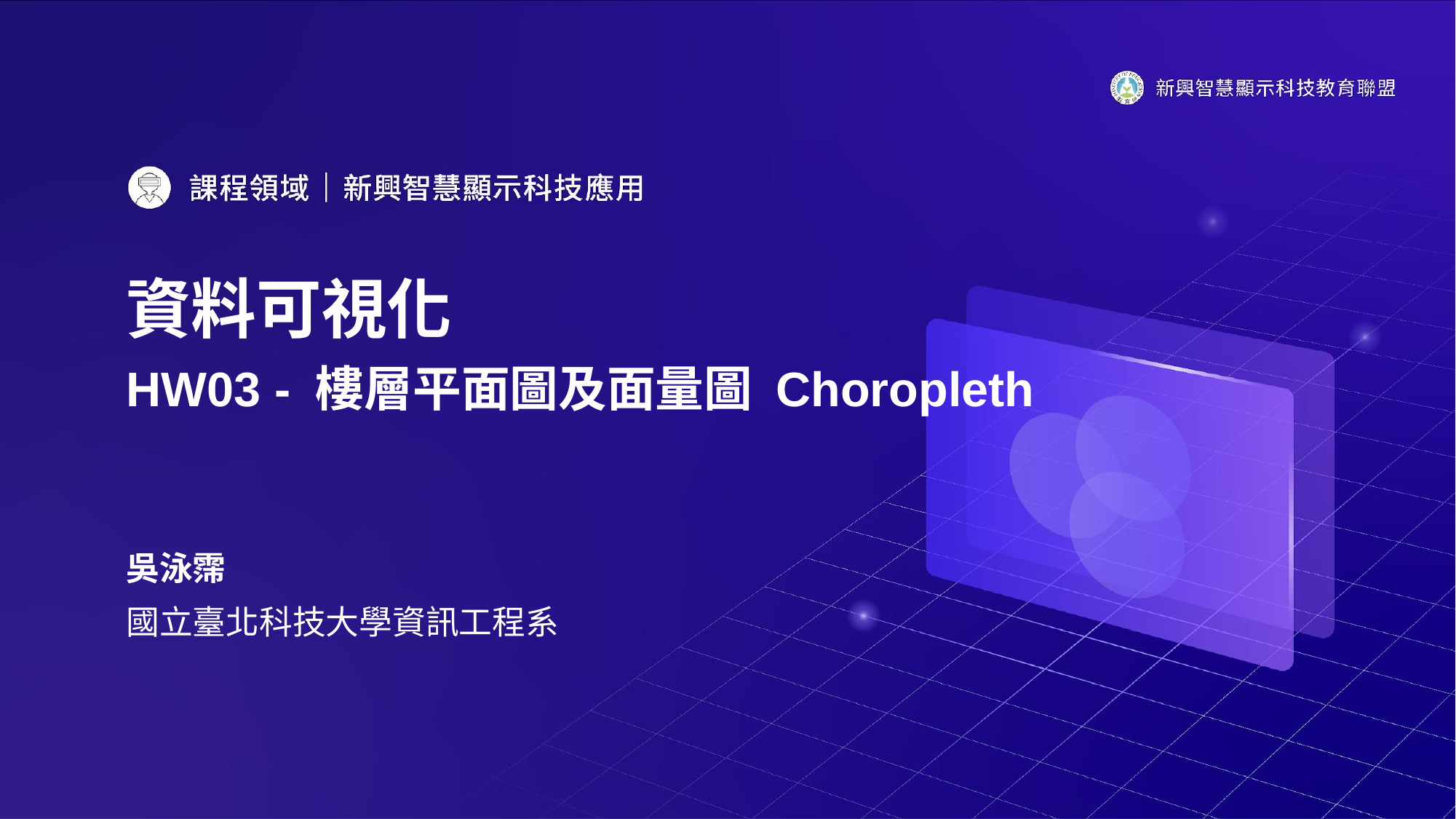

# 資料可視化
HW03 - 樓層平面圖及面量圖 Choropleth
吳泳霈
國立臺北科技大學資訊工程系